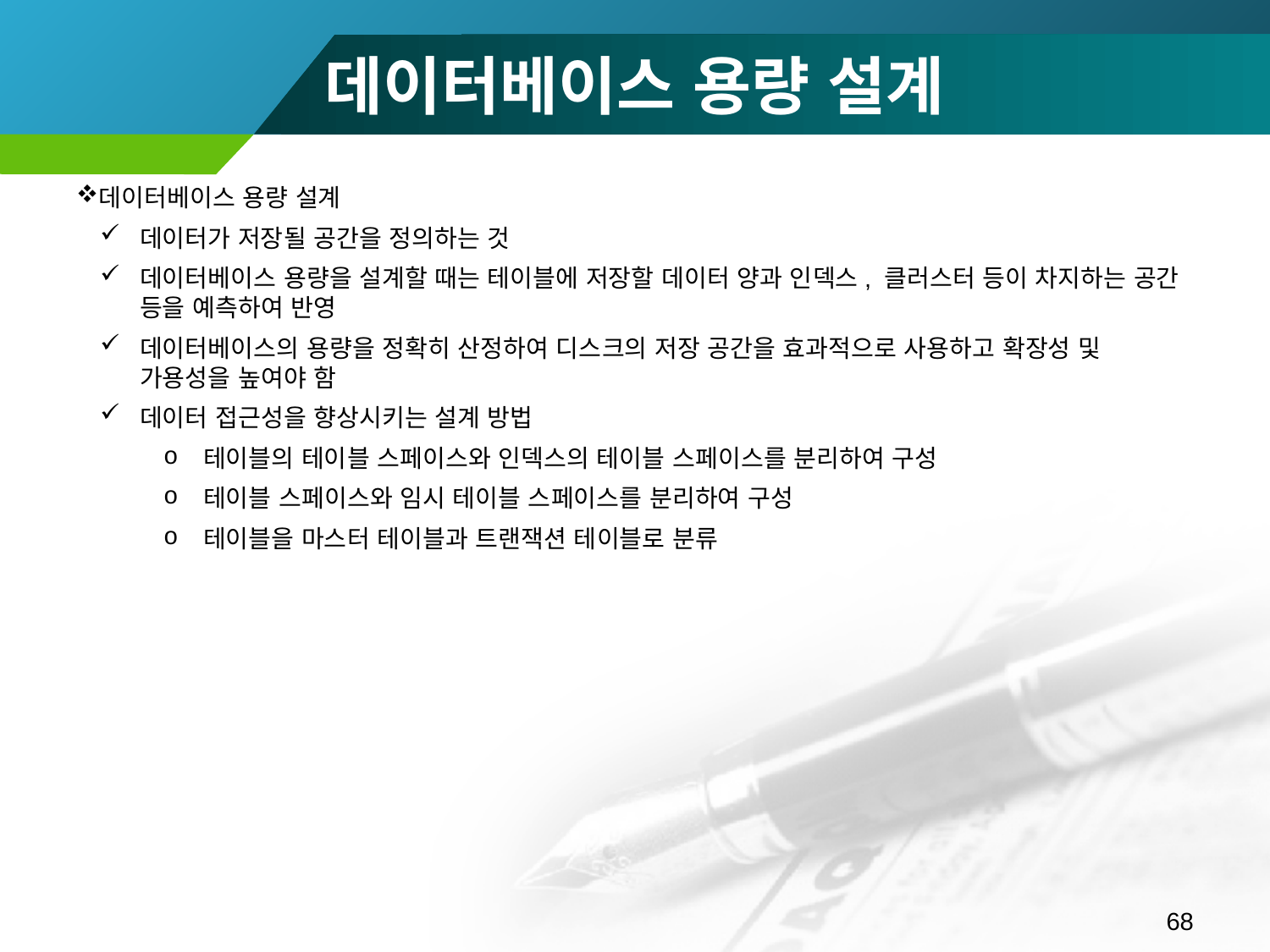

# 데이터베이스 용량 설계
데이터베이스 용량 설계
데이터가 저장될 공간을 정의하는 것
데이터베이스 용량을 설계할 때는 테이블에 저장할 데이터 양과 인덱스, 클러스터 등이 차지하는 공간 등을 예측하여 반영
데이터베이스의 용량을 정확히 산정하여 디스크의 저장 공간을 효과적으로 사용하고 확장성 및 가용성을 높여야 함
데이터 접근성을 향상시키는 설계 방법
테이블의 테이블 스페이스와 인덱스의 테이블 스페이스를 분리하여 구성
테이블 스페이스와 임시 테이블 스페이스를 분리하여 구성
테이블을 마스터 테이블과 트랜잭션 테이블로 분류
68